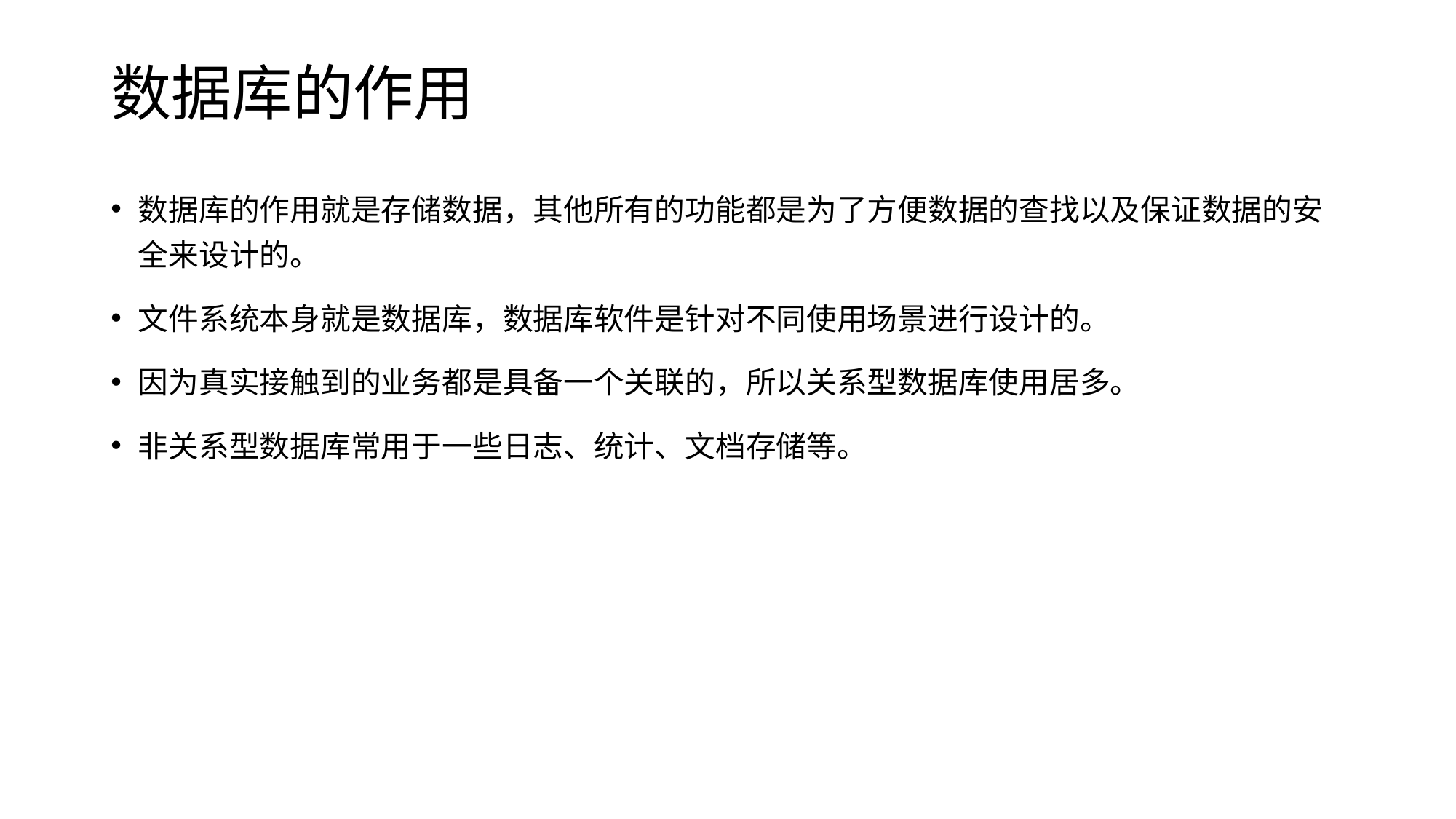

# 数据库的作用
数据库的作用就是存储数据，其他所有的功能都是为了方便数据的查找以及保证数据的安全来设计的。
文件系统本身就是数据库，数据库软件是针对不同使用场景进行设计的。
因为真实接触到的业务都是具备一个关联的，所以关系型数据库使用居多。
非关系型数据库常用于一些日志、统计、文档存储等。